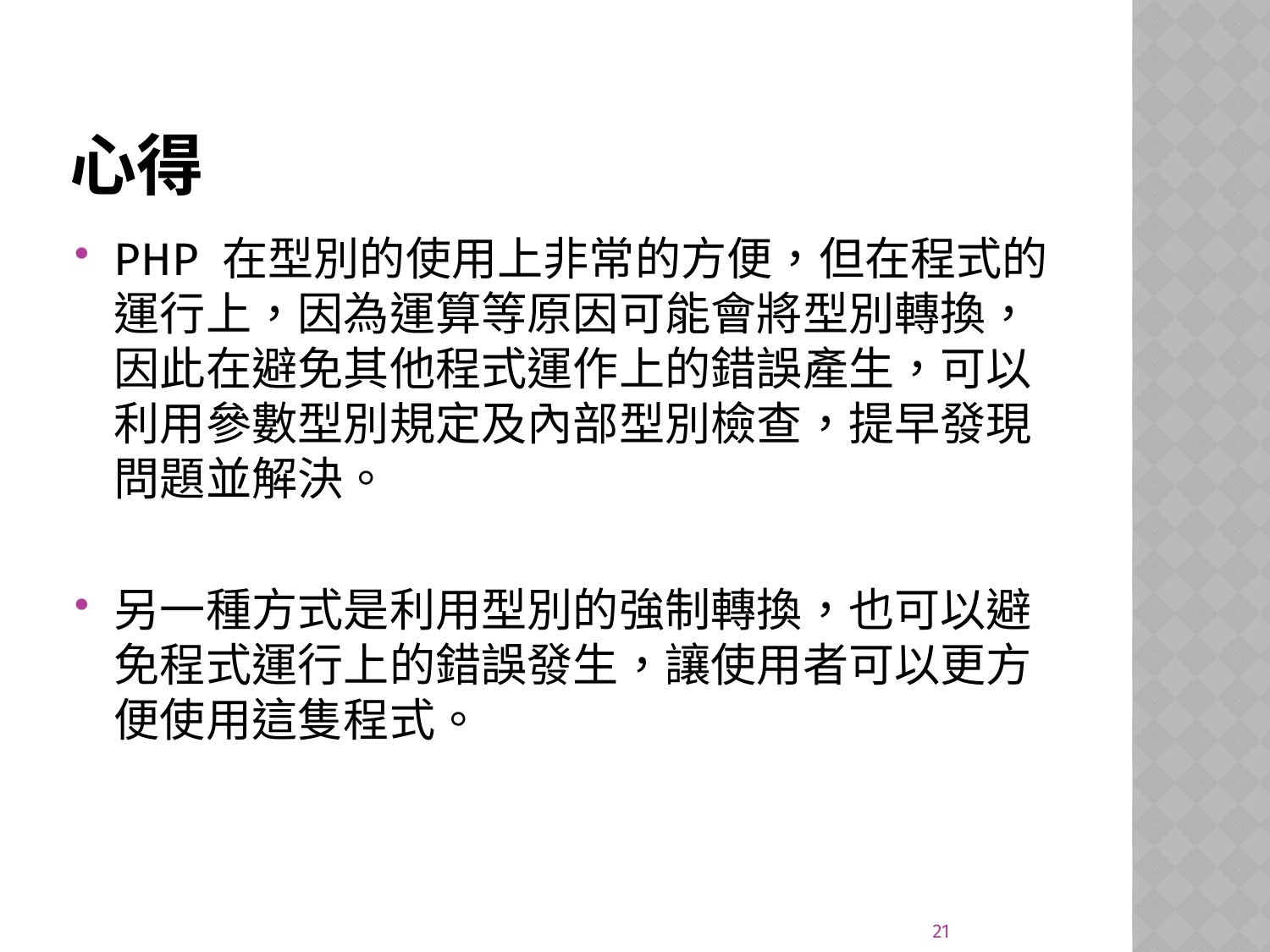

# 心得
PHP 在型別的使用上非常的方便，但在程式的運行上，因為運算等原因可能會將型別轉換，因此在避免其他程式運作上的錯誤產生，可以利用參數型別規定及內部型別檢查，提早發現問題並解決。

另一種方式是利用型別的強制轉換，也可以避免程式運行上的錯誤發生，讓使用者可以更方便使用這隻程式。
21